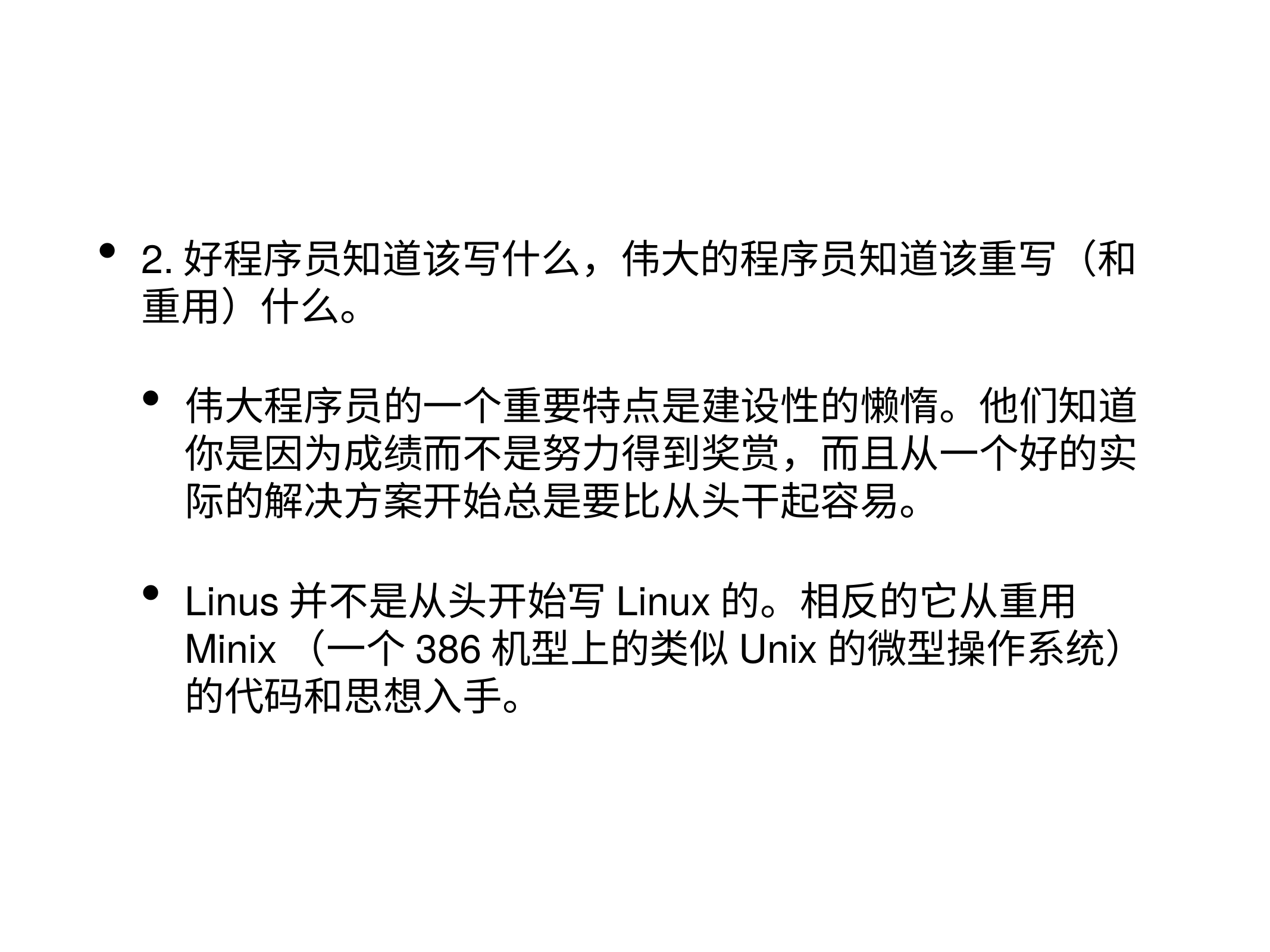

2.好程序员知道该写什么，伟大的程序员知道该重写（和重用）什么。
伟大程序员的一个重要特点是建设性的懒惰。他们知道你是因为成绩而不是努力得到奖赏，而且从一个好的实际的解决方案开始总是要比从头干起容易。
Linus并不是从头开始写Linux的。相反的它从重用Minix（一个386机型上的类似Unix的微型操作系统）的代码和思想入手。